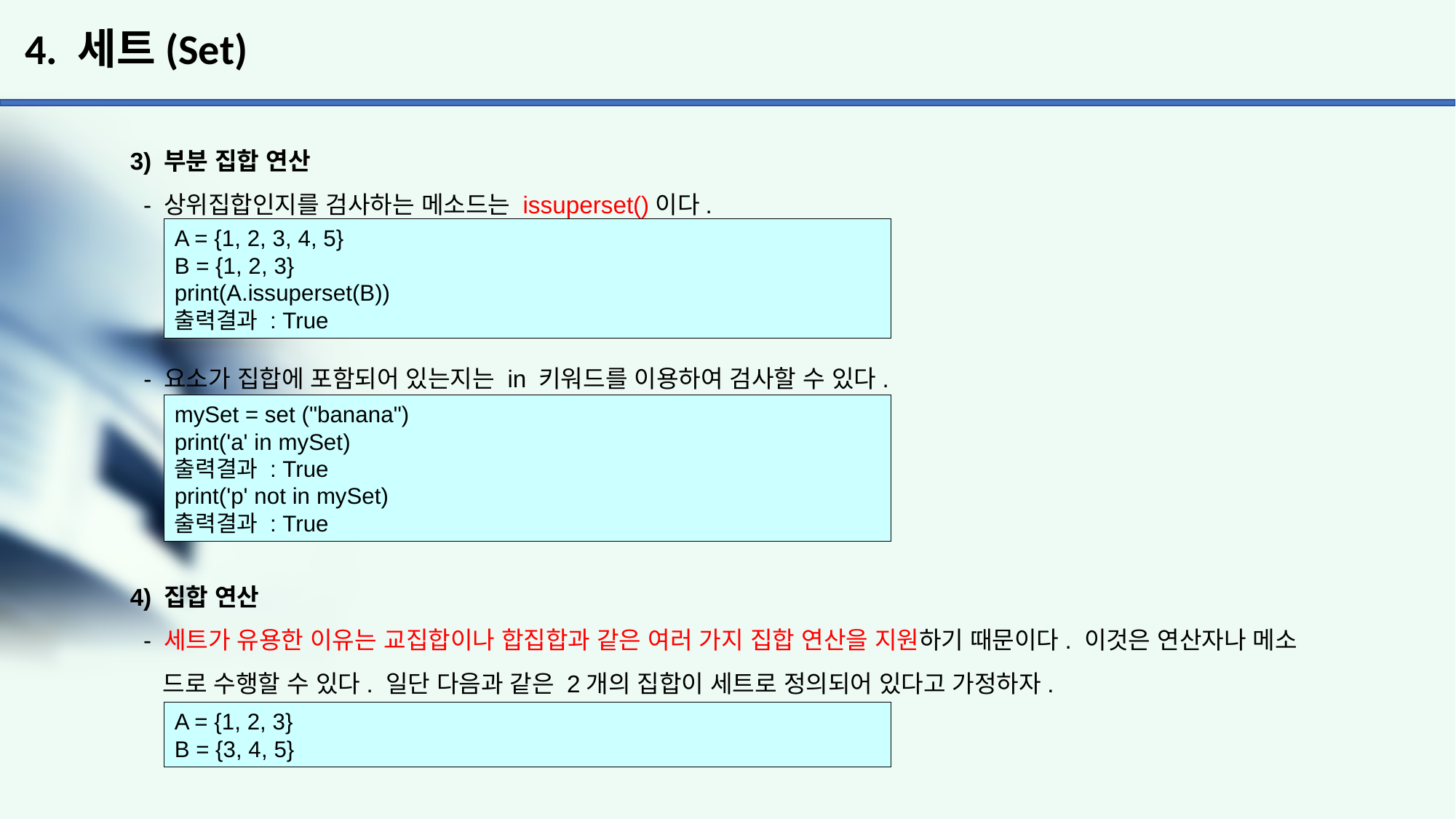

# 4. 세트(Set)
3) 부분 집합 연산
  - 상위집합인지를 검사하는 메소드는 issuperset()이다.

  - 요소가 집합에 포함되어 있는지는 in 키워드를 이용하여 검사할 수 있다.

4) 집합 연산
  - 세트가 유용한 이유는 교집합이나 합집합과 같은 여러 가지 집합 연산을 지원하기 때문이다. 이것은 연산자나 메소
    드로 수행할 수 있다. 일단 다음과 같은 2개의 집합이 세트로 정의되어 있다고 가정하자.
A = {1, 2, 3, 4, 5}
B = {1, 2, 3}
print(A.issuperset(B))
출력결과 : True
mySet = set ("banana")
print('a' in mySet)
출력결과 : True
print('p' not in mySet)
출력결과 : True
A = {1, 2, 3}
B = {3, 4, 5}